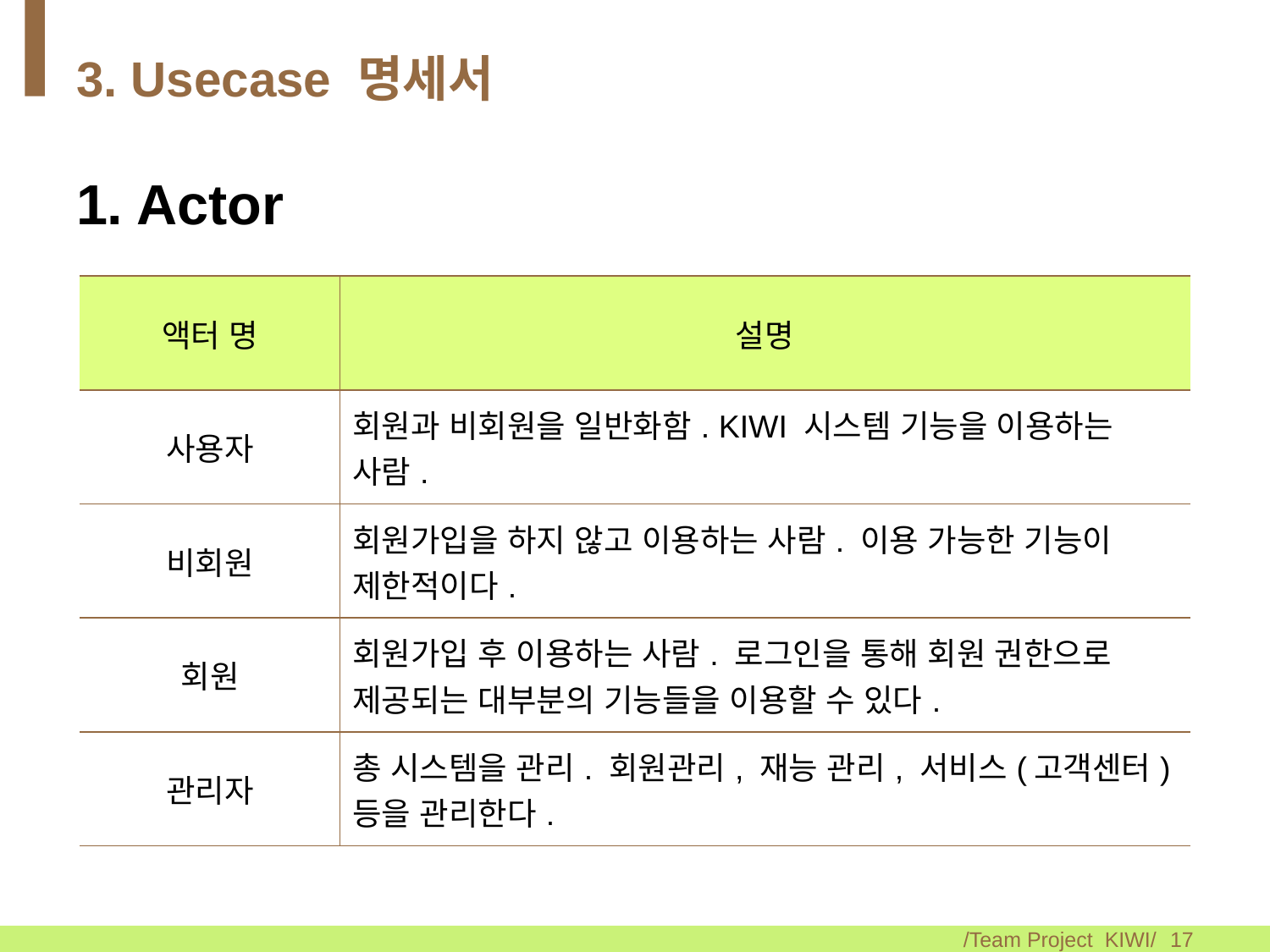

# 3. Usecase 명세서
1. Actor
| 액터 명 | 설명 |
| --- | --- |
| 사용자 | 회원과 비회원을 일반화함. KIWI 시스템 기능을 이용하는 사람. |
| 비회원 | 회원가입을 하지 않고 이용하는 사람. 이용 가능한 기능이 제한적이다. |
| 회원 | 회원가입 후 이용하는 사람. 로그인을 통해 회원 권한으로 제공되는 대부분의 기능들을 이용할 수 있다. |
| 관리자 | 총 시스템을 관리. 회원관리, 재능 관리, 서비스(고객센터) 등을 관리한다. |
/Team Project  KIWI/
17